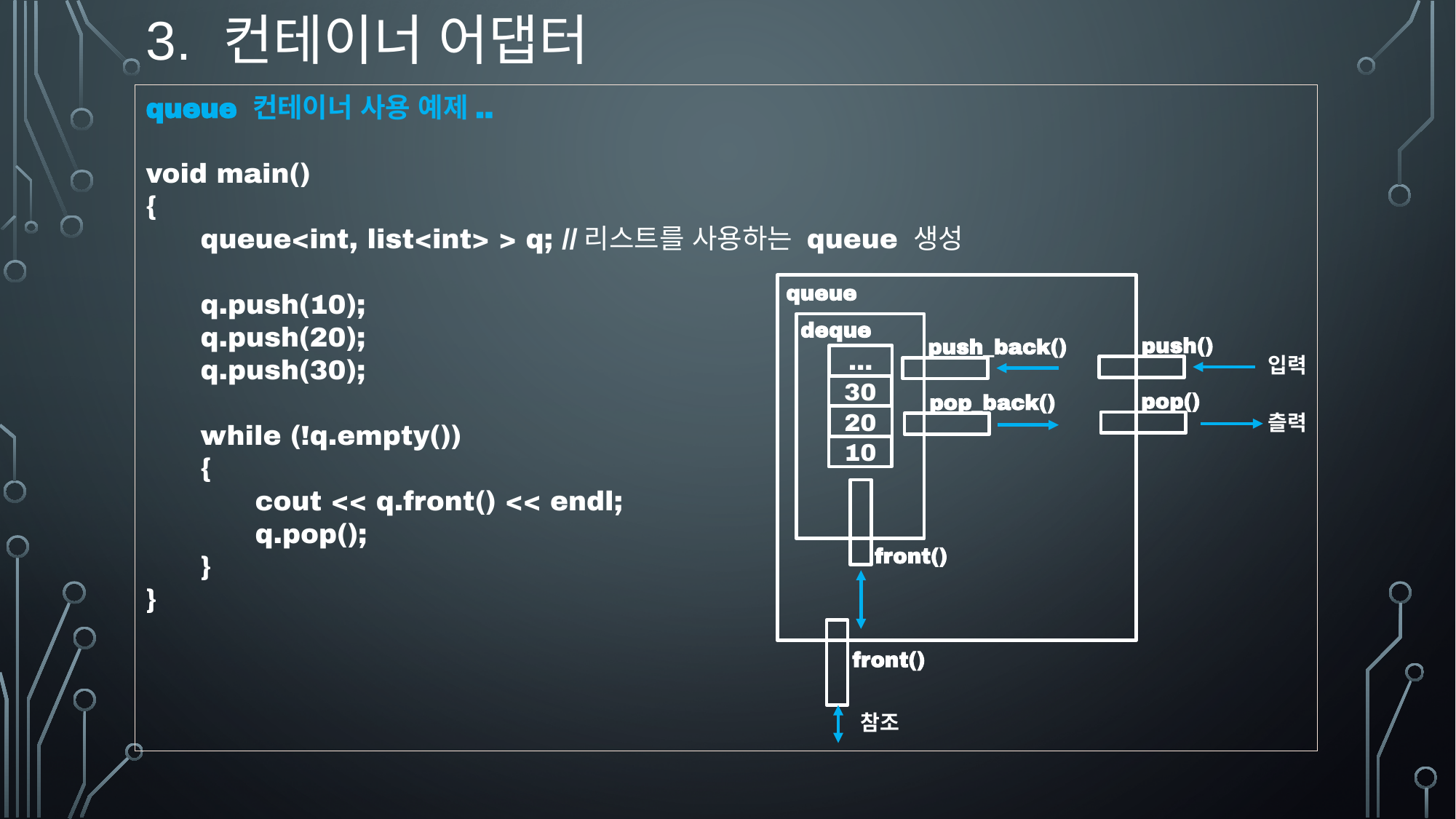

# 3. 컨테이너 어댑터
queue 컨테이너 사용 예제..

void main()
{
queue<int, list<int> > q; //리스트를 사용하는 queue 생성

q.push(10);
q.push(20);
q.push(30);

while (!q.empty())
{
cout << q.front() << endl;
q.pop();
}
}

queue

deque

push()
push_back()
…
입력
30

pop()
pop_back()
츨력
20
10

front()

front()
참조